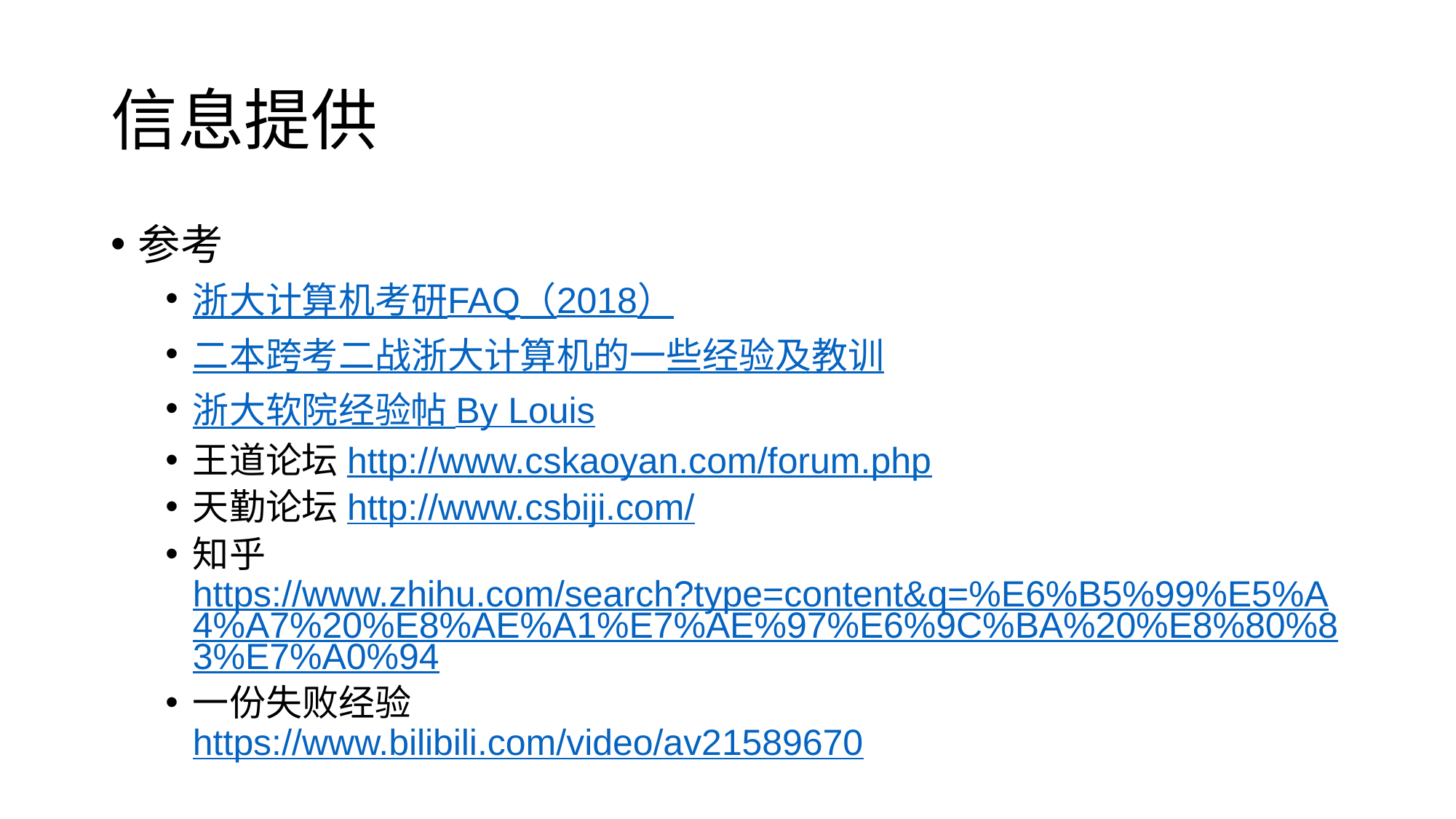

# 信息提供
参考
浙大计算机考研FAQ（2018）
二本跨考二战浙大计算机的一些经验及教训
浙大软院经验帖 By Louis
王道论坛http://www.cskaoyan.com/forum.php
天勤论坛http://www.csbiji.com/
知乎https://www.zhihu.com/search?type=content&q=%E6%B5%99%E5%A4%A7%20%E8%AE%A1%E7%AE%97%E6%9C%BA%20%E8%80%83%E7%A0%94
一份失败经验
https://www.bilibili.com/video/av21589670